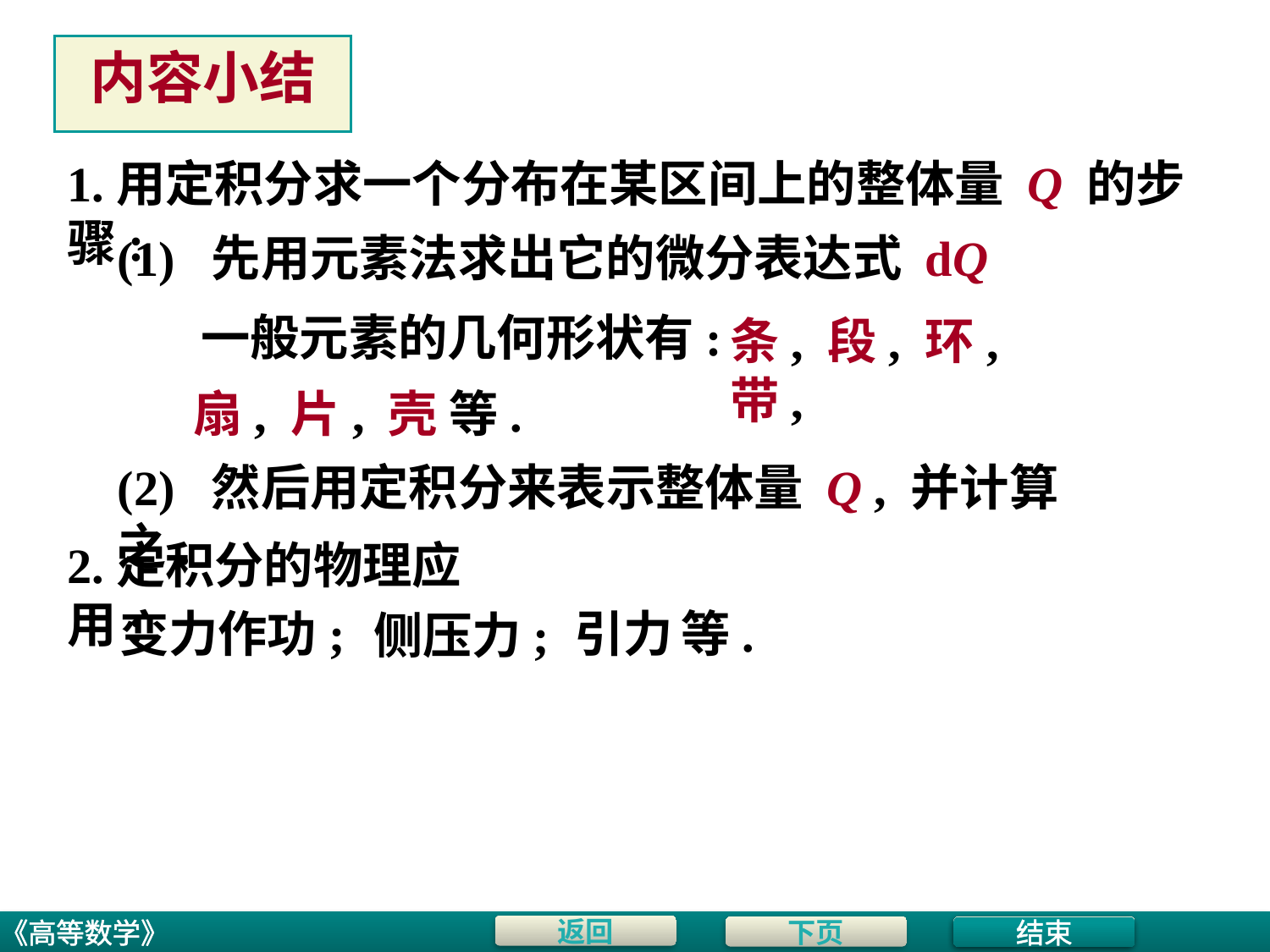

# 内容小结
1.用定积分求一个分布在某区间上的整体量 Q 的步骤:
(1)  先用元素法求出它的微分表达式 dQ
一般元素的几何形状有:
条, 段, 环, 带,
扇, 片, 壳 等.
(2)  然后用定积分来表示整体量 Q , 并计算之.
2.定积分的物理应用:
变力作功;
引力
等.
侧压力;
结束